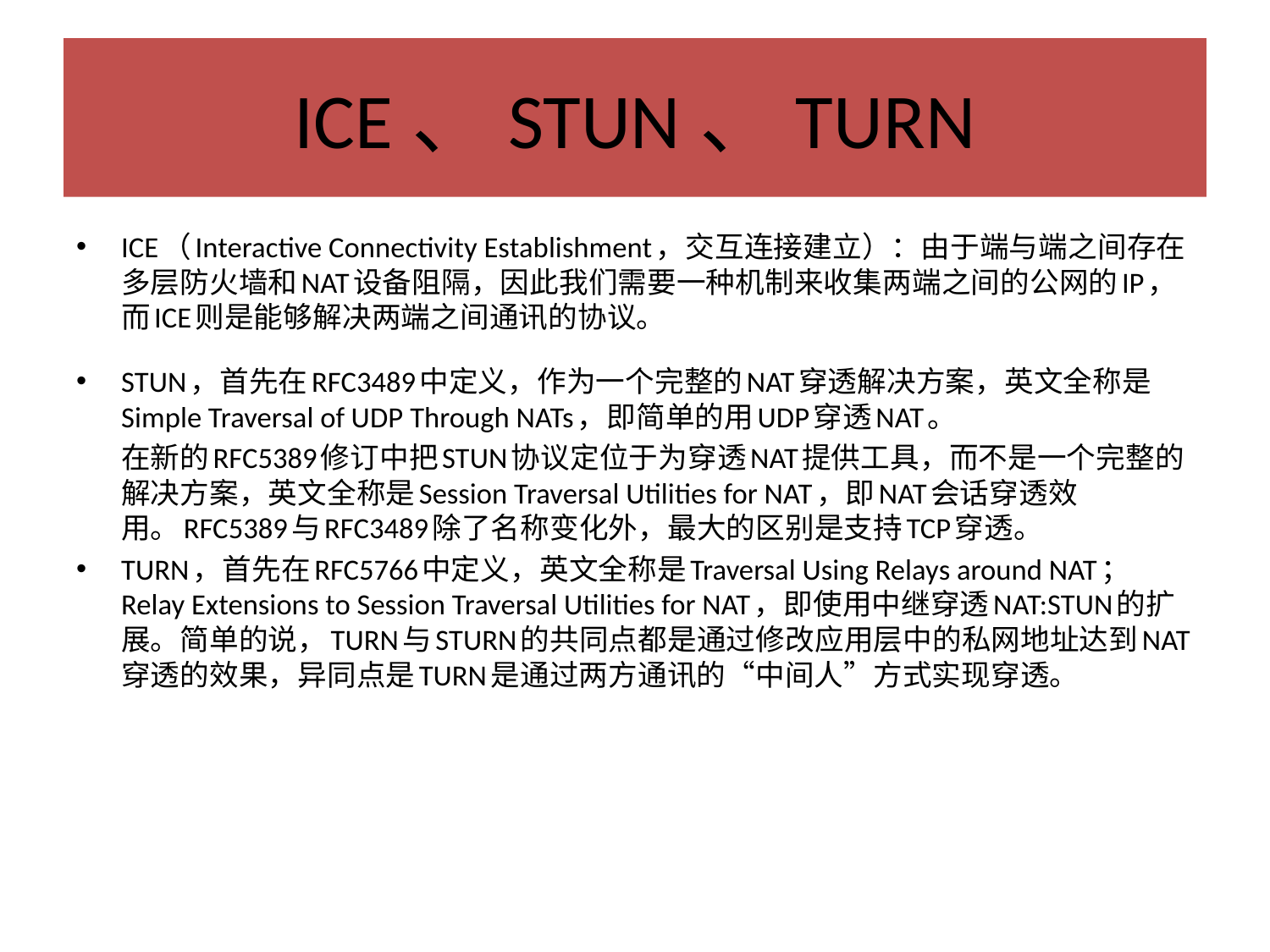

# ICE、STUN、TURN
ICE（Interactive Connectivity Establishment，交互连接建立）：由于端与端之间存在多层防火墙和NAT设备阻隔，因此我们需要一种机制来收集两端之间的公网的IP，而ICE则是能够解决两端之间通讯的协议。

STUN，首先在RFC3489中定义，作为一个完整的NAT穿透解决方案，英文全称是Simple Traversal of UDP Through NATs，即简单的用UDP穿透NAT。
	在新的RFC5389修订中把STUN协议定位于为穿透NAT提供工具，而不是一个完整的解决方案，英文全称是Session Traversal Utilities for NAT，即NAT会话穿透效用。RFC5389与RFC3489除了名称变化外，最大的区别是支持TCP穿透。
TURN，首先在RFC5766中定义，英文全称是Traversal Using Relays around NAT；Relay Extensions to Session Traversal Utilities for NAT，即使用中继穿透NAT:STUN的扩展。简单的说，TURN与STURN的共同点都是通过修改应用层中的私网地址达到NAT穿透的效果，异同点是TURN是通过两方通讯的“中间人”方式实现穿透。